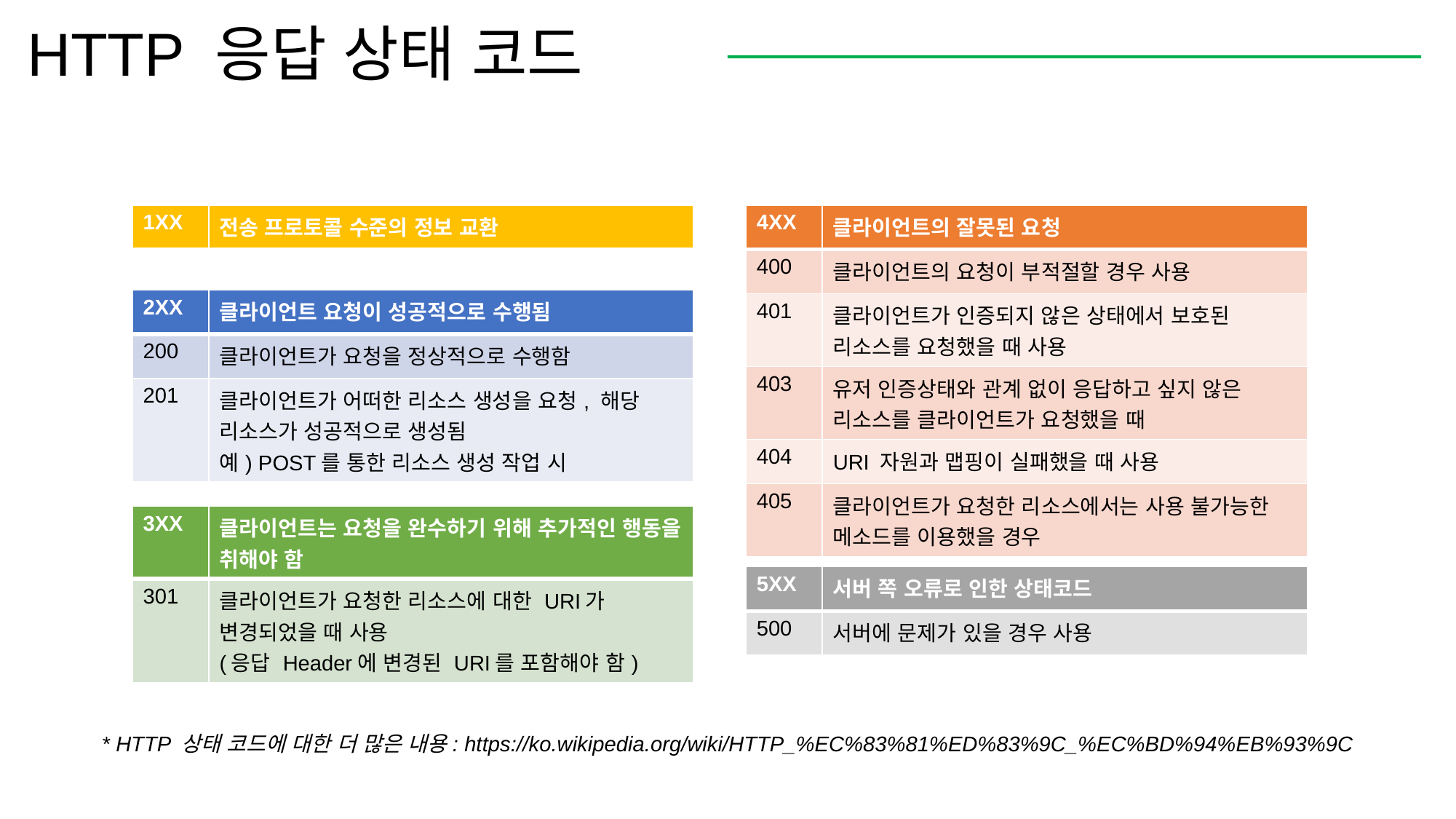

HTTP 응답 상태 코드
| 1XX | 전송 프로토콜 수준의 정보 교환 |
| --- | --- |
| 4XX | 클라이언트의 잘못된 요청 |
| --- | --- |
| 400 | 클라이언트의 요청이 부적절할 경우 사용 |
| 401 | 클라이언트가 인증되지 않은 상태에서 보호된 리소스를 요청했을 때 사용 |
| 403 | 유저 인증상태와 관계 없이 응답하고 싶지 않은 리소스를 클라이언트가 요청했을 때 |
| 404 | URI 자원과 맵핑이 실패했을 때 사용 |
| 405 | 클라이언트가 요청한 리소스에서는 사용 불가능한 메소드를 이용했을 경우 |
| 2XX | 클라이언트 요청이 성공적으로 수행됨 |
| --- | --- |
| 200 | 클라이언트가 요청을 정상적으로 수행함 |
| 201 | 클라이언트가 어떠한 리소스 생성을 요청, 해당 리소스가 성공적으로 생성됨 예) POST를 통한 리소스 생성 작업 시 |
| 3XX | 클라이언트는 요청을 완수하기 위해 추가적인 행동을 취해야 함 |
| --- | --- |
| 301 | 클라이언트가 요청한 리소스에 대한 URI가 변경되었을 때 사용 (응답 Header에 변경된 URI를 포함해야 함) |
| 5XX | 서버 쪽 오류로 인한 상태코드 |
| --- | --- |
| 500 | 서버에 문제가 있을 경우 사용 |
* HTTP 상태 코드에 대한 더 많은 내용: https://ko.wikipedia.org/wiki/HTTP_%EC%83%81%ED%83%9C_%EC%BD%94%EB%93%9C